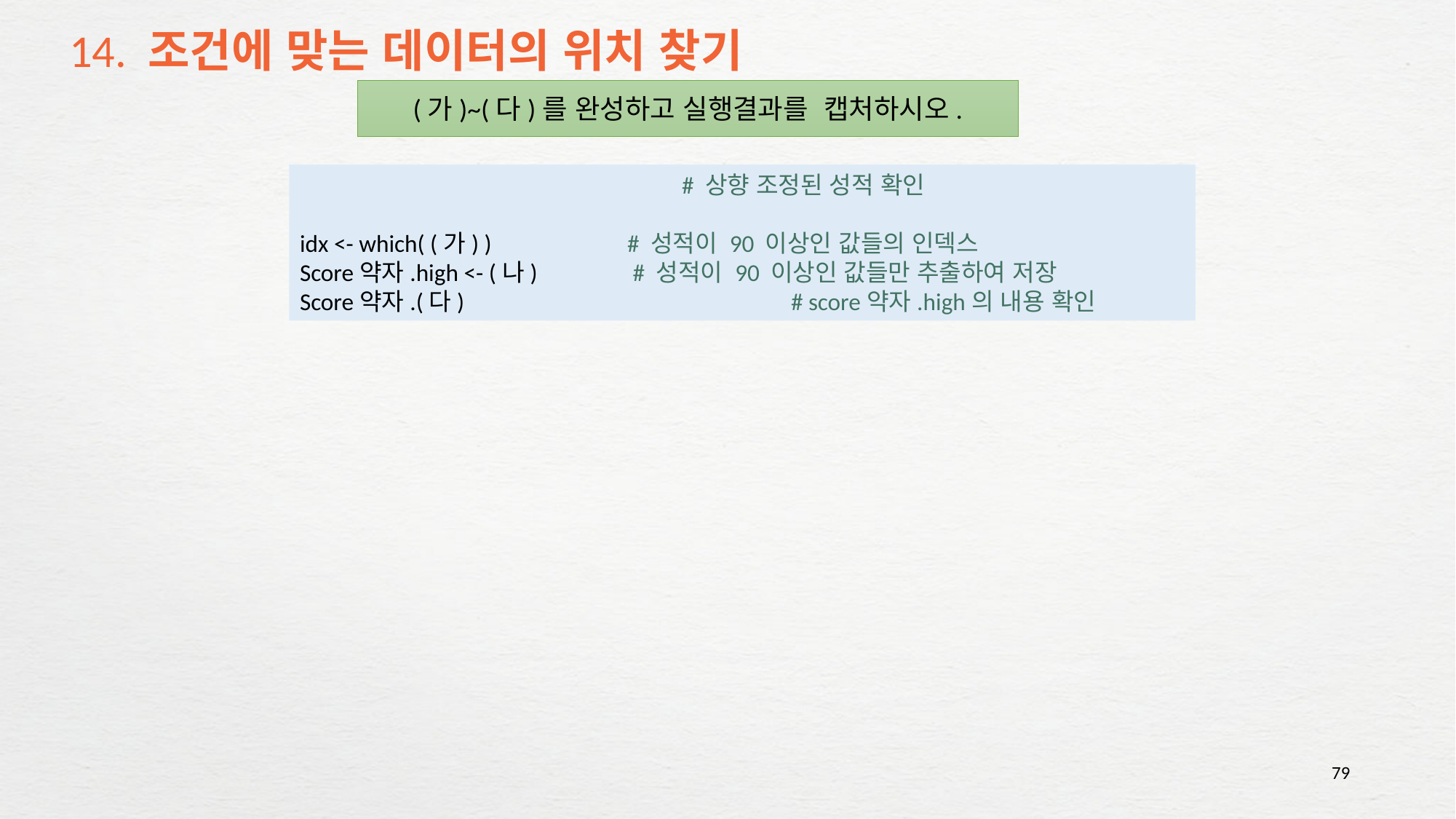

# 14. 조건에 맞는 데이터의 위치 찾기
(가)~(다)를 완성하고 실행결과를  캡처하시오.
	 		          # 상향 조정된 성적 확인

idx <- which( (가) ) 		# 성적이 90 이상인 값들의 인덱스
Score약자.high <- (나) 	 # 성적이 90 이상인 값들만 추출하여 저장
Score약자.(다) 		                              # score약자.high의 내용 확인

79